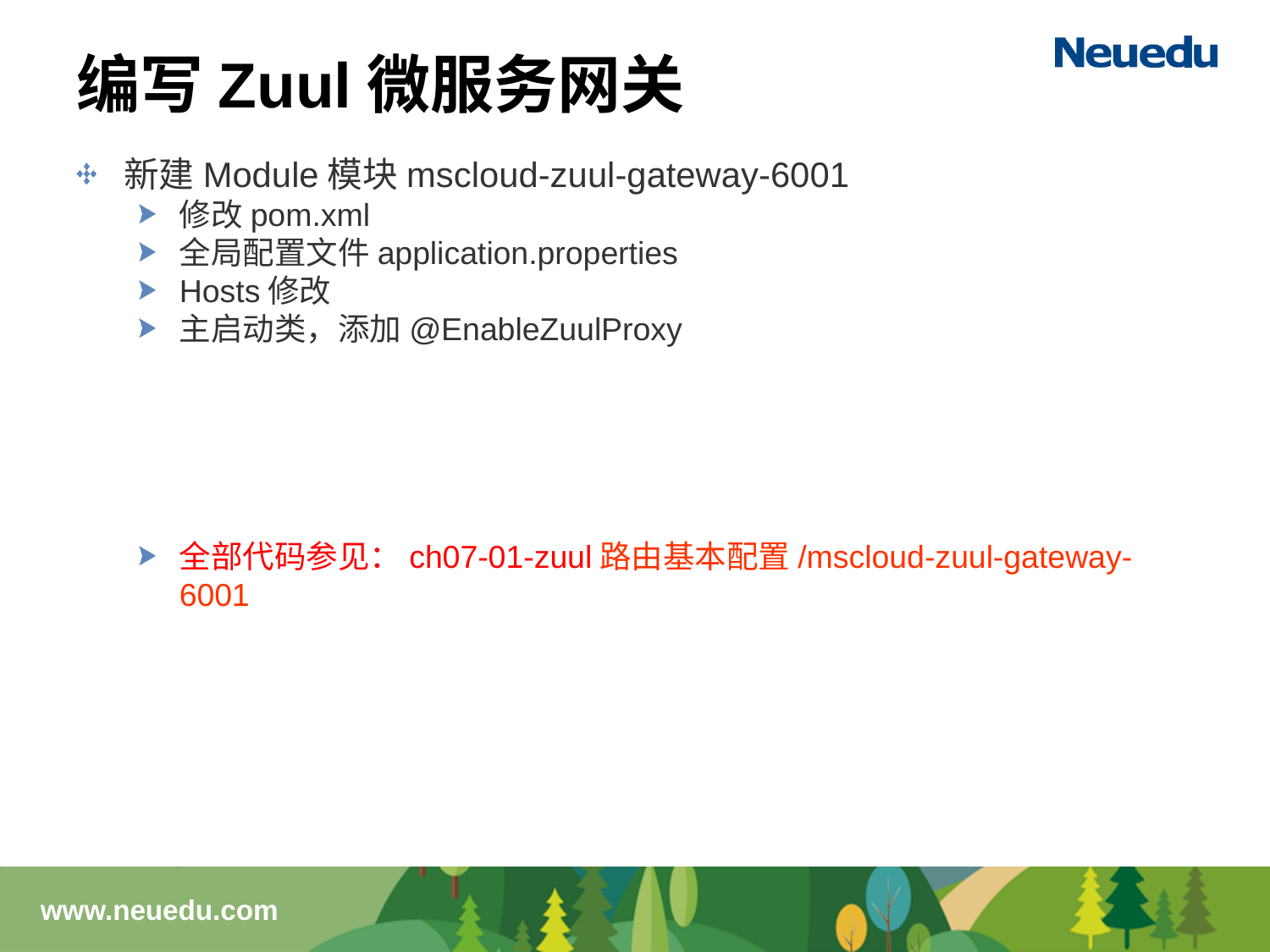

# 编写Zuul微服务网关
新建Module模块mscloud-zuul-gateway-6001
修改pom.xml
全局配置文件application.properties
Hosts修改
主启动类，添加@EnableZuulProxy

全部代码参见：ch07-01-zuul路由基本配置/mscloud-zuul-gateway-6001